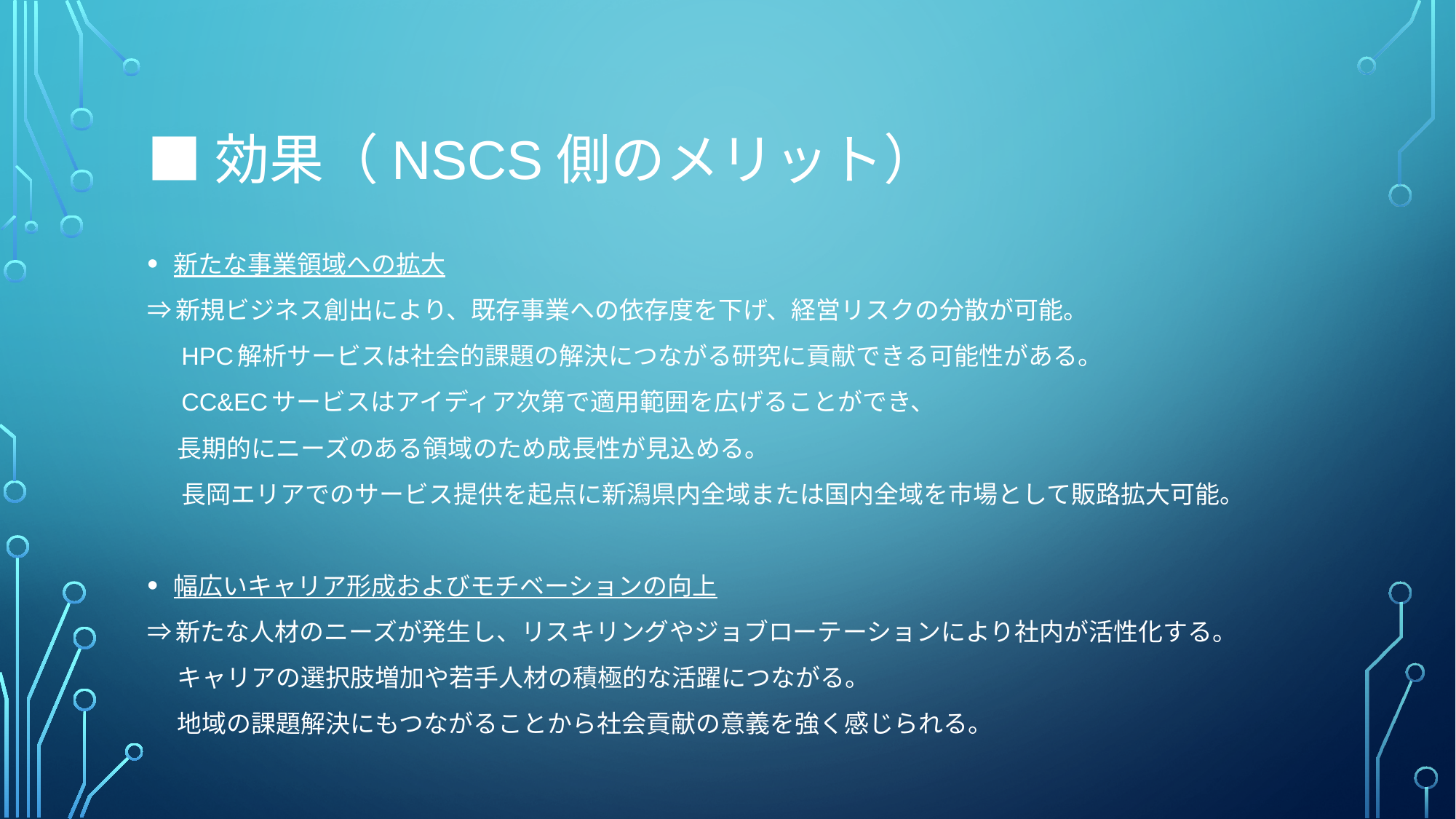

# ■効果（NSCS側のメリット）
新たな事業領域への拡大
⇒新規ビジネス創出により、既存事業への依存度を下げ、経営リスクの分散が可能。
　 HPC解析サービスは社会的課題の解決につながる研究に貢献できる可能性がある。
　 CC&ECサービスはアイディア次第で適用範囲を広げることができ、
　 長期的にニーズのある領域のため成長性が見込める。
 　長岡エリアでのサービス提供を起点に新潟県内全域または国内全域を市場として販路拡大可能。

幅広いキャリア形成およびモチベーションの向上
⇒新たな人材のニーズが発生し、リスキリングやジョブローテーションにより社内が活性化する。
　 キャリアの選択肢増加や若手人材の積極的な活躍につながる。
　 地域の課題解決にもつながることから社会貢献の意義を強く感じられる。